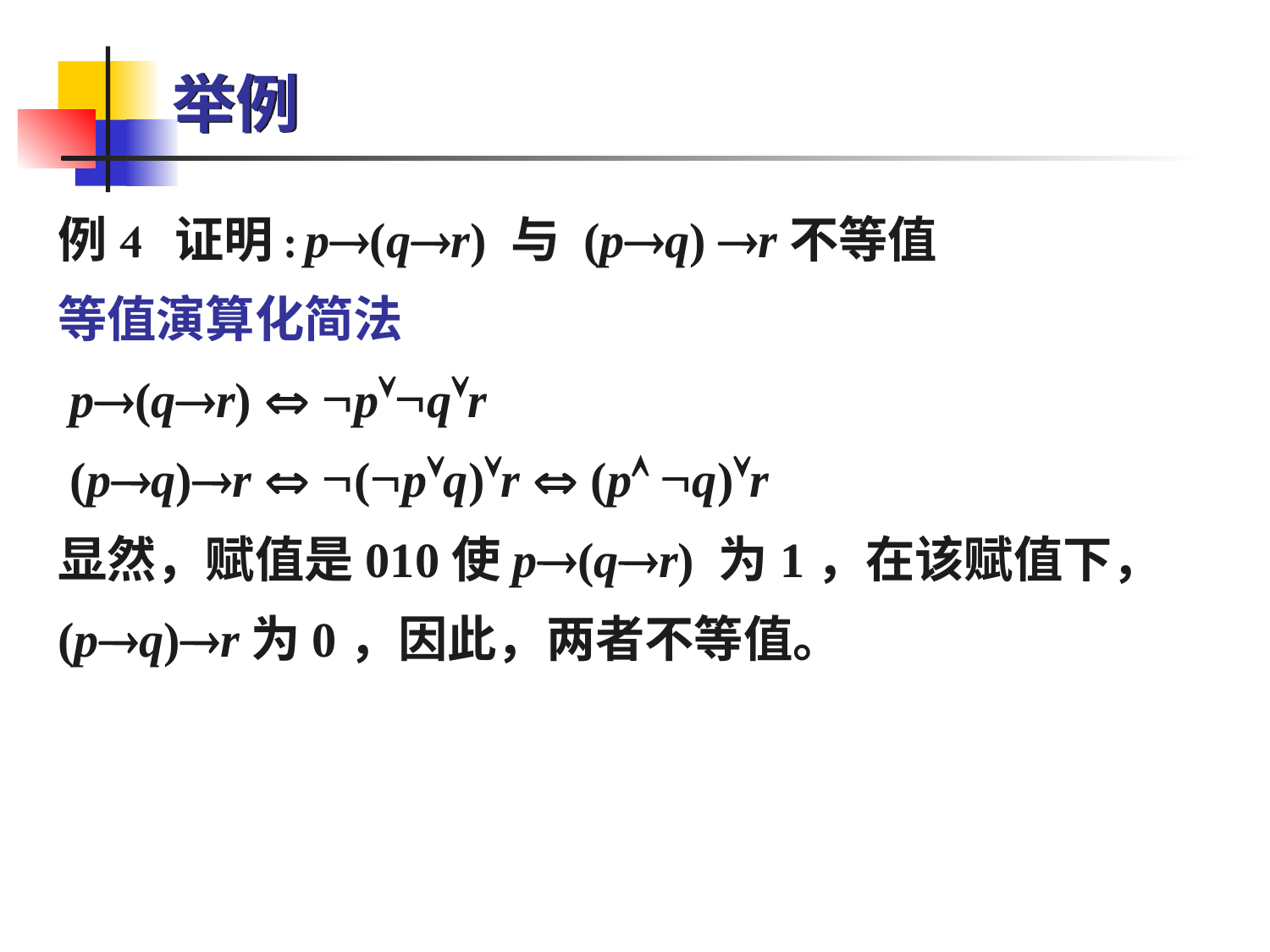

# 举例
例4  证明: p→(q→r) 与 (p→q) →r不等值
等值演算化简法
 p→(q→r) ⇔ ¬p∨¬q∨r
 (p→q)→r ⇔ ¬(¬p∨q)∨r ⇔ (p∧ ¬q)∨r
显然，赋值是010使p→(q→r) 为1，在该赋值下，
(p→q)→r为0，因此，两者不等值。